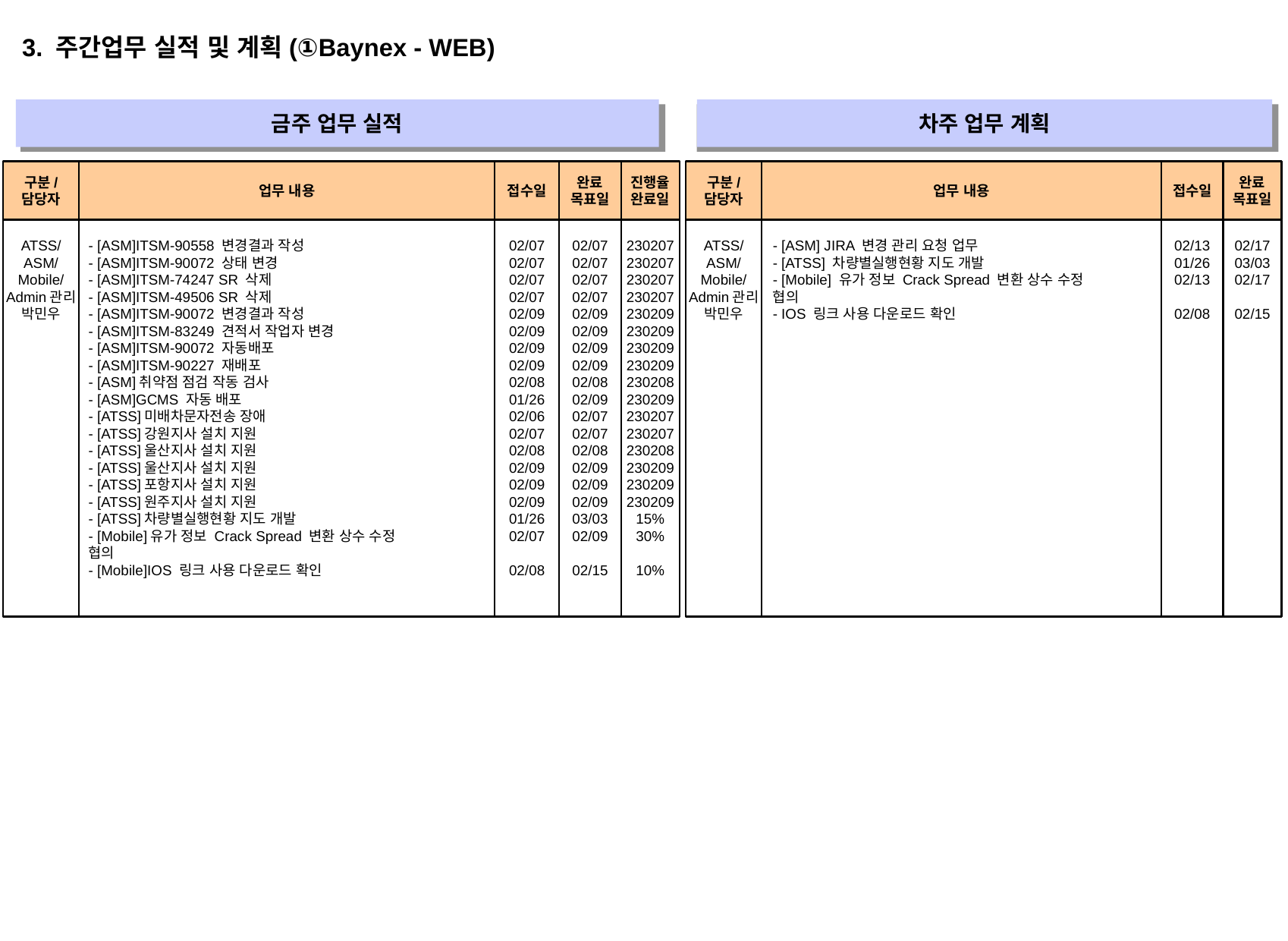

3. 주간업무 실적 및 계획(①Baynex - WEB)
금주 업무 실적
차주 업무 계획
" "
" "
구분/
담당자
업무 내용
접수일
완료
목표일
진행율
완료일
구분/
담당자
업무 내용
접수일
완료
목표일
ATSS/
ASM/
Mobile/
Admin관리
박민우

- [ASM]ITSM-90558 변경결과 작성
- [ASM]ITSM-90072 상태 변경
- [ASM]ITSM-74247 SR 삭제
- [ASM]ITSM-49506 SR 삭제
- [ASM]ITSM-90072 변경결과 작성
- [ASM]ITSM-83249 견적서 작업자 변경
- [ASM]ITSM-90072 자동배포
- [ASM]ITSM-90227 재배포
- [ASM]취약점 점검 작동 검사
- [ASM]GCMS 자동 배포
- [ATSS]미배차문자전송 장애
- [ATSS]강원지사 설치 지원
- [ATSS]울산지사 설치 지원
- [ATSS]울산지사 설치 지원
- [ATSS]포항지사 설치 지원
- [ATSS]원주지사 설치 지원
- [ATSS]차량별실행현황 지도 개발
- [Mobile]유가 정보 Crack Spread 변환 상수 수정
협의
- [Mobile]IOS 링크 사용 다운로드 확인
02/07
02/07
02/07
02/07
02/09
02/09
02/09
02/09
02/08
01/26
02/06
02/07
02/08
02/09
02/09
02/09
01/26
02/07
02/08
02/07
02/07
02/07
02/07
02/09
02/09
02/09
02/09
02/08
02/09
02/07
02/07
02/08
02/09
02/09
02/09
03/03
02/09
02/15
230207
230207
230207
230207
230209
230209
230209
230209
230208
230209
230207
230207
230208
230209
230209
230209
15%
30%
10%
ATSS/
ASM/
Mobile/
Admin관리
박민우

- [ASM] JIRA 변경 관리 요청 업무
- [ATSS] 차량별실행현황 지도 개발
- [Mobile] 유가 정보 Crack Spread 변환 상수 수정
협의
- IOS 링크 사용 다운로드 확인
02/13
01/26
02/13
02/08
02/17
03/03
02/17
02/15